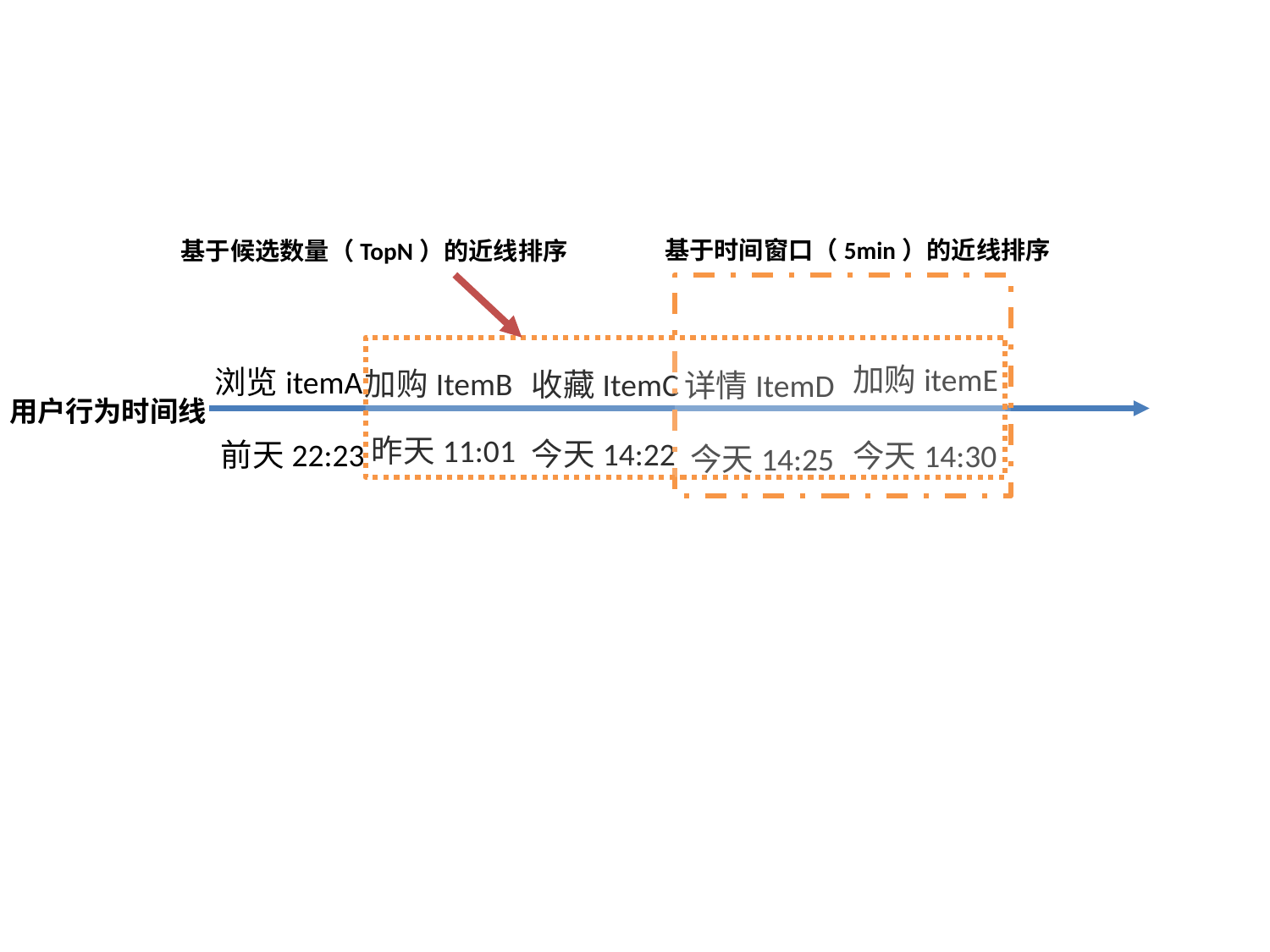

基于时间窗口（5min）的近线排序
基于候选数量（TopN）的近线排序

加购itemE
浏览itemA
加购ItemB
收藏ItemC
详情ItemD
用户行为时间线
昨天11:01
今天14:22
前天22:23
今天14:30
今天14:25